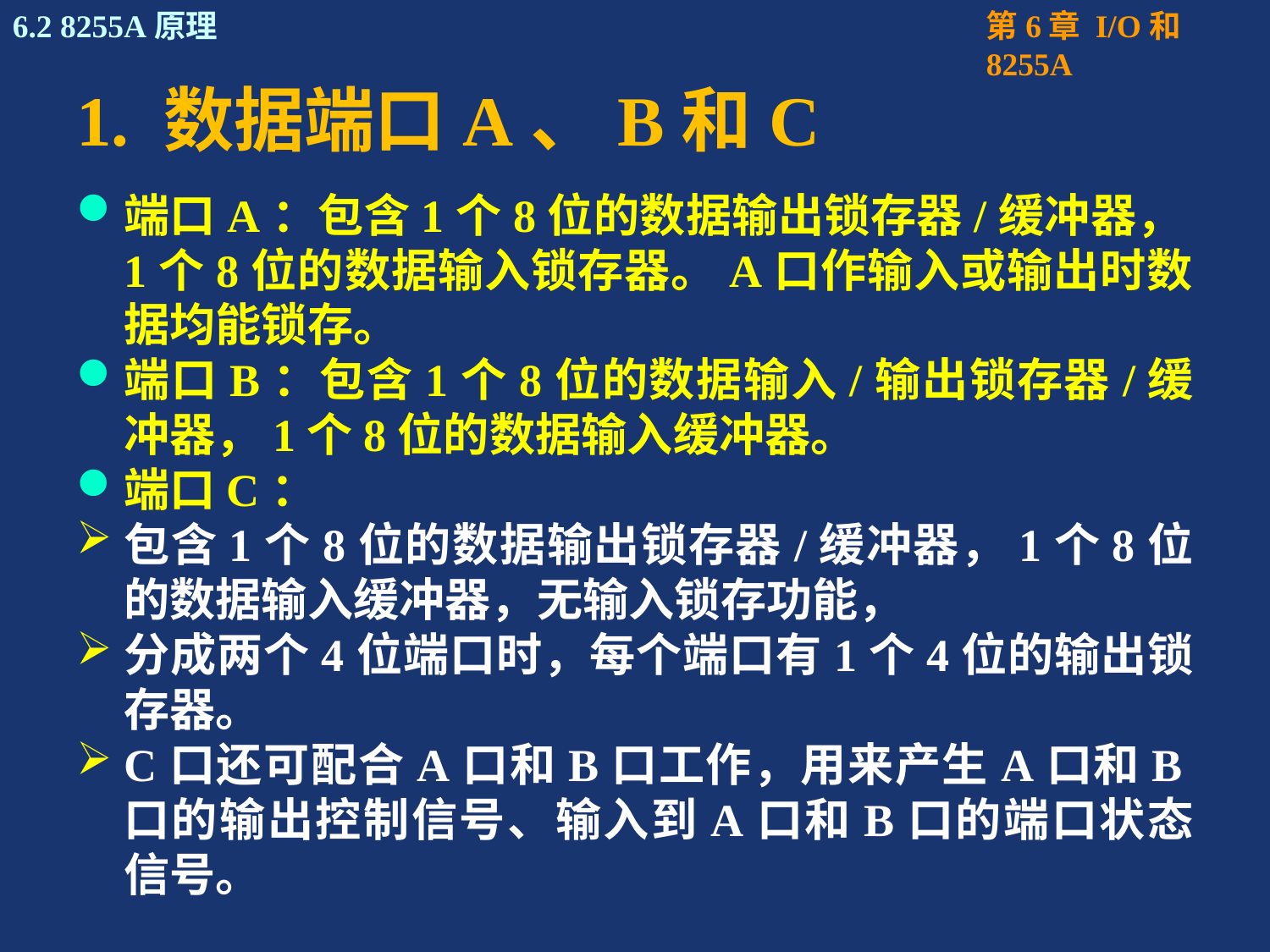

# 1. 数据端口A、B和C
端口A：包含1个8位的数据输出锁存器/缓冲器，1个8位的数据输入锁存器。A口作输入或输出时数据均能锁存。
端口B：包含1个8位的数据输入/输出锁存器/缓冲器，1个8位的数据输入缓冲器。
端口C：
包含1个8位的数据输出锁存器/缓冲器，1个8位的数据输入缓冲器，无输入锁存功能，
分成两个4位端口时，每个端口有1个4位的输出锁存器。
C口还可配合A口和B口工作，用来产生A口和B口的输出控制信号、输入到A口和B口的端口状态信号。